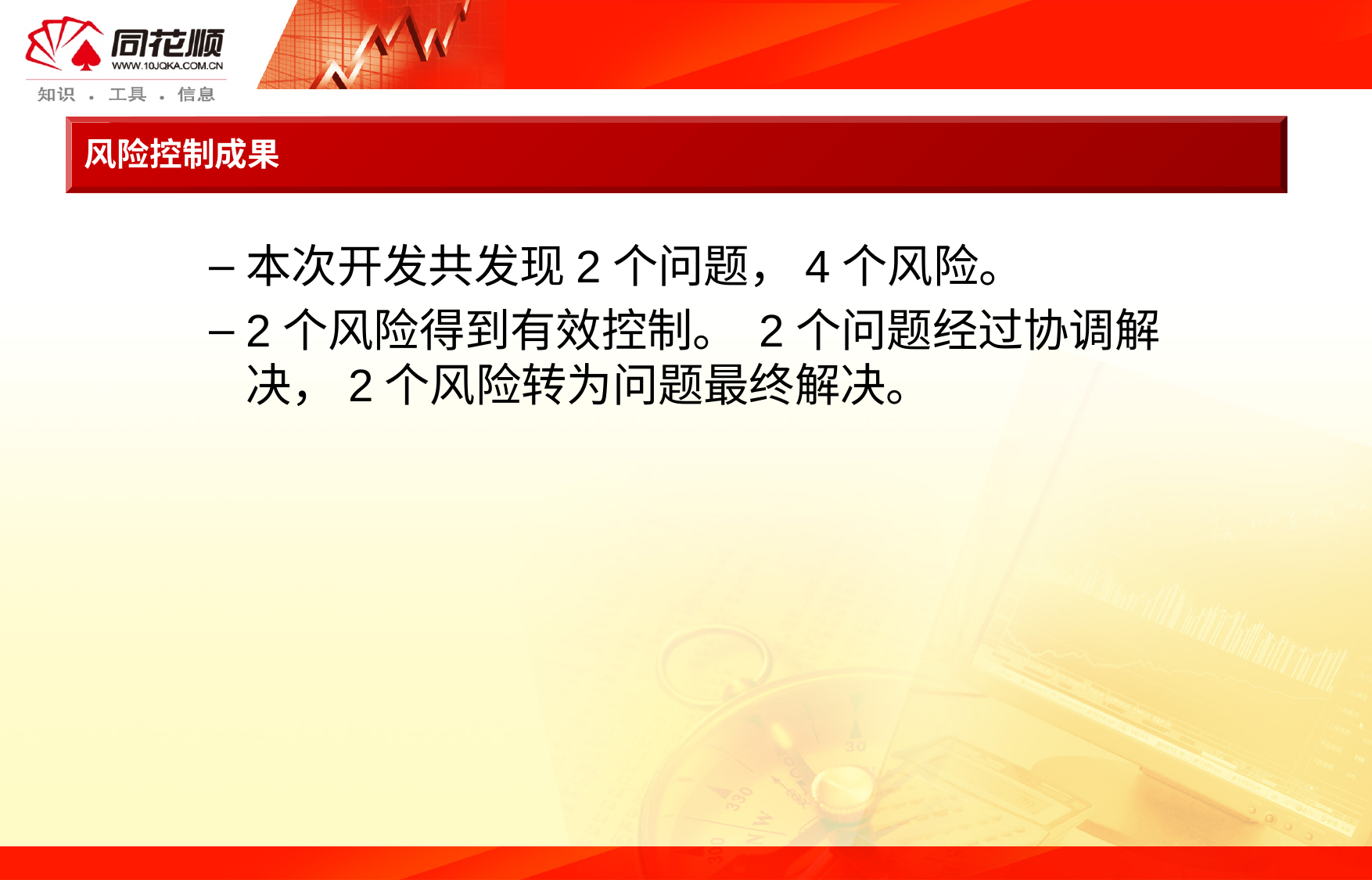

风险控制成果
本次开发共发现2个问题，4个风险。
2个风险得到有效控制。 2个问题经过协调解决，2个风险转为问题最终解决。